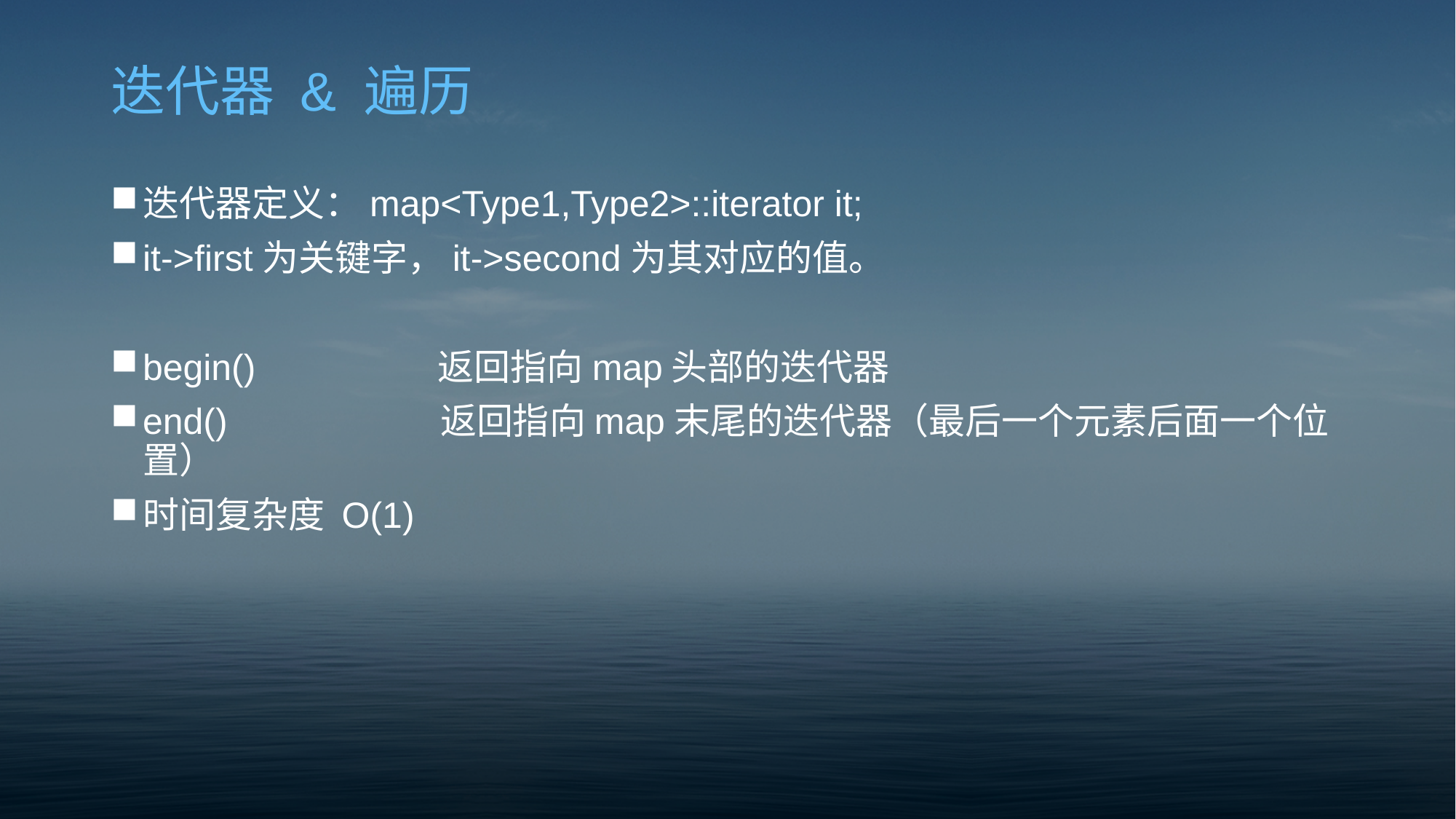

# 迭代器 & 遍历
迭代器定义：map<Type1,Type2>::iterator it;
it->first为关键字，it->second为其对应的值。

begin()                 返回指向map头部的迭代器
end()                    返回指向map末尾的迭代器（最后一个元素后面一个位置）
时间复杂度 O(1)